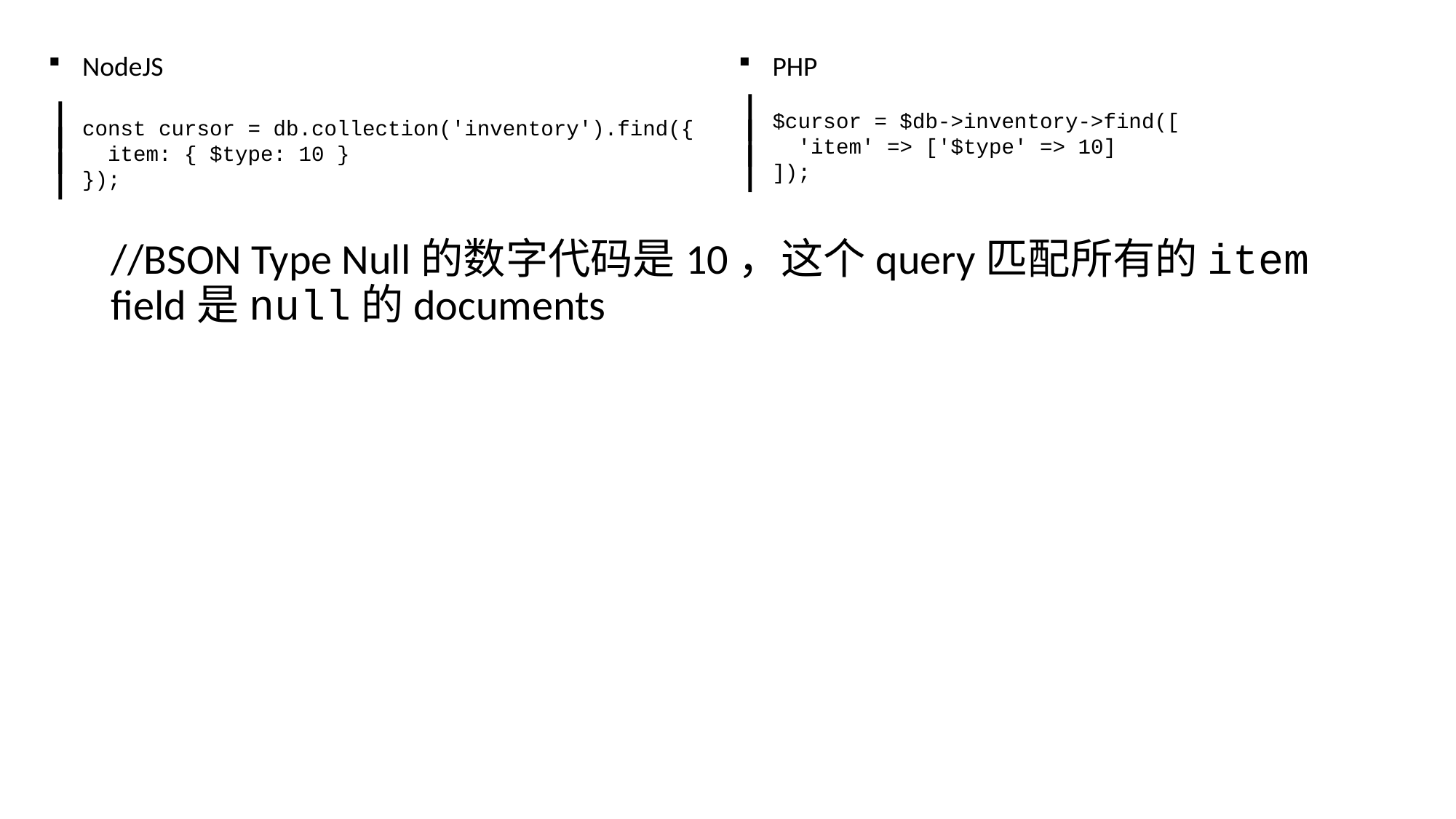

NodeJS

const cursor = db.collection('inventory').find({
  item: { $type: 10 }
});

//BSON Type Null的数字代码是10，这个query匹配所有的item field是null的documents

PHP

$cursor = $db->inventory->find([
  'item' => ['$type' => 10]
]);